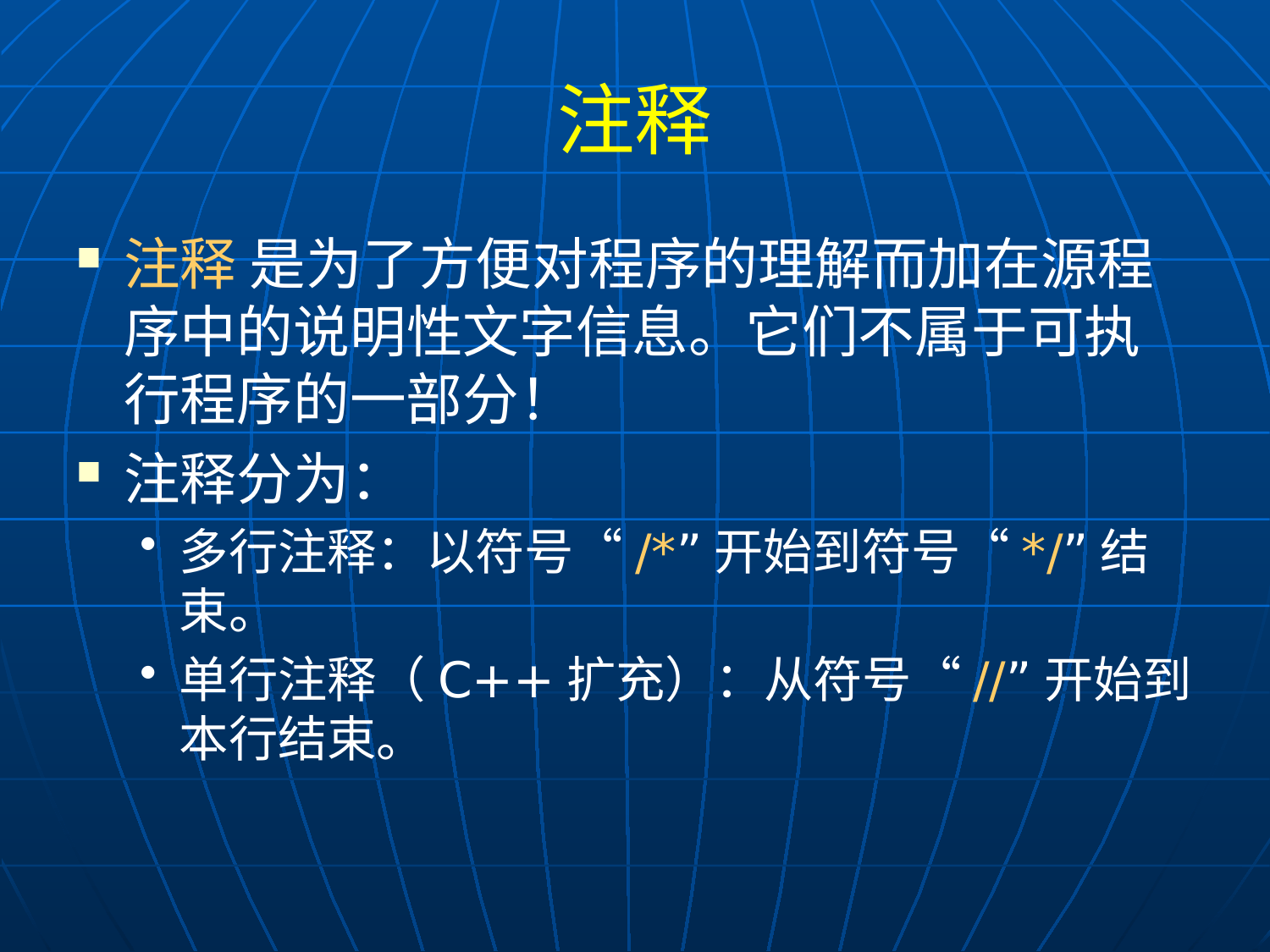

# 注释
注释 是为了方便对程序的理解而加在源程序中的说明性文字信息。它们不属于可执行程序的一部分！
注释分为：
多行注释：以符号“/*”开始到符号“*/”结束。
单行注释（C++扩充）：从符号“//”开始到本行结束。